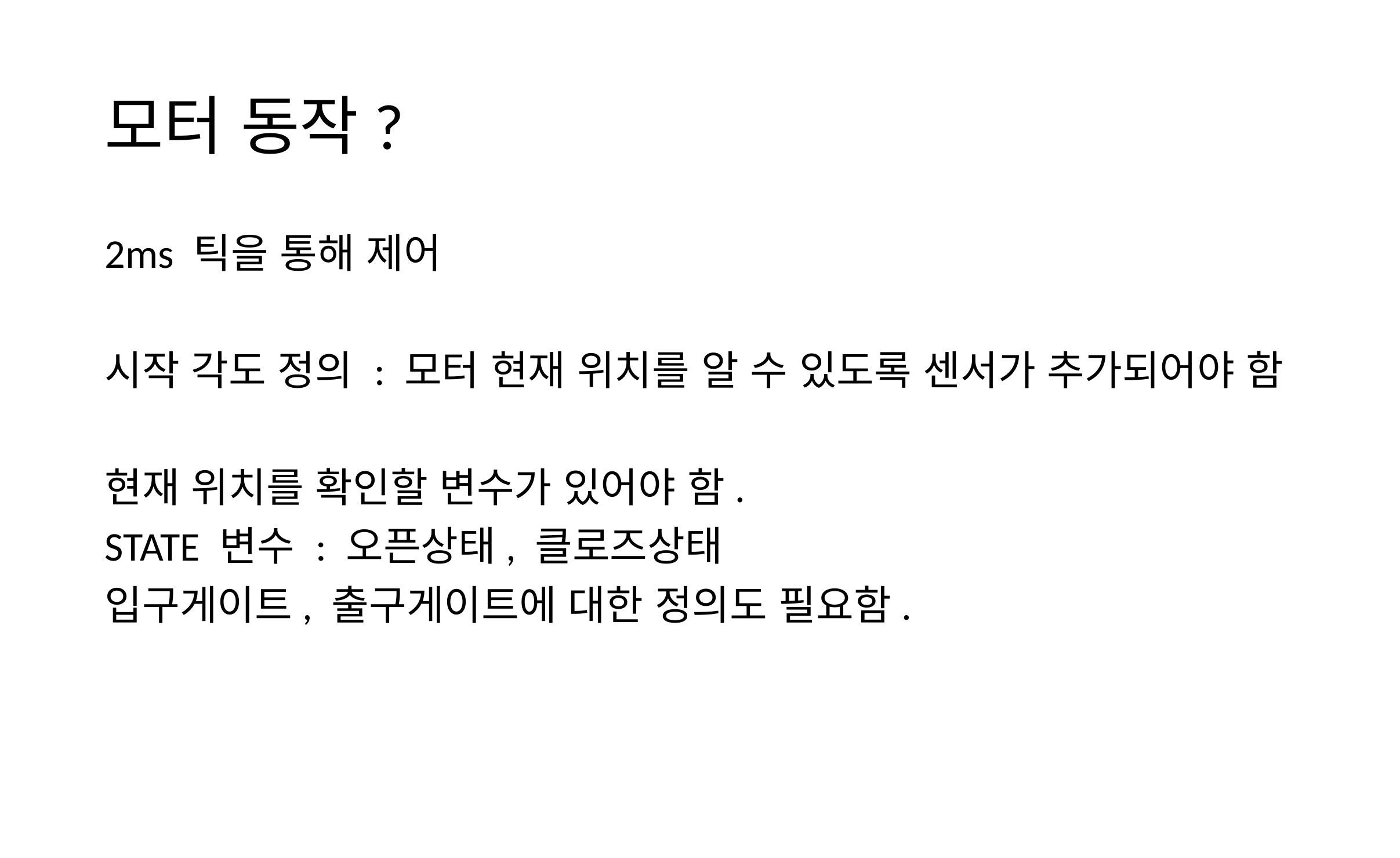

# 모터 동작?
2ms 틱을 통해 제어

시작 각도 정의 : 모터 현재 위치를 알 수 있도록 센서가 추가되어야 함

현재 위치를 확인할 변수가 있어야 함.
STATE 변수 : 오픈상태, 클로즈상태
입구게이트, 출구게이트에 대한 정의도 필요함.